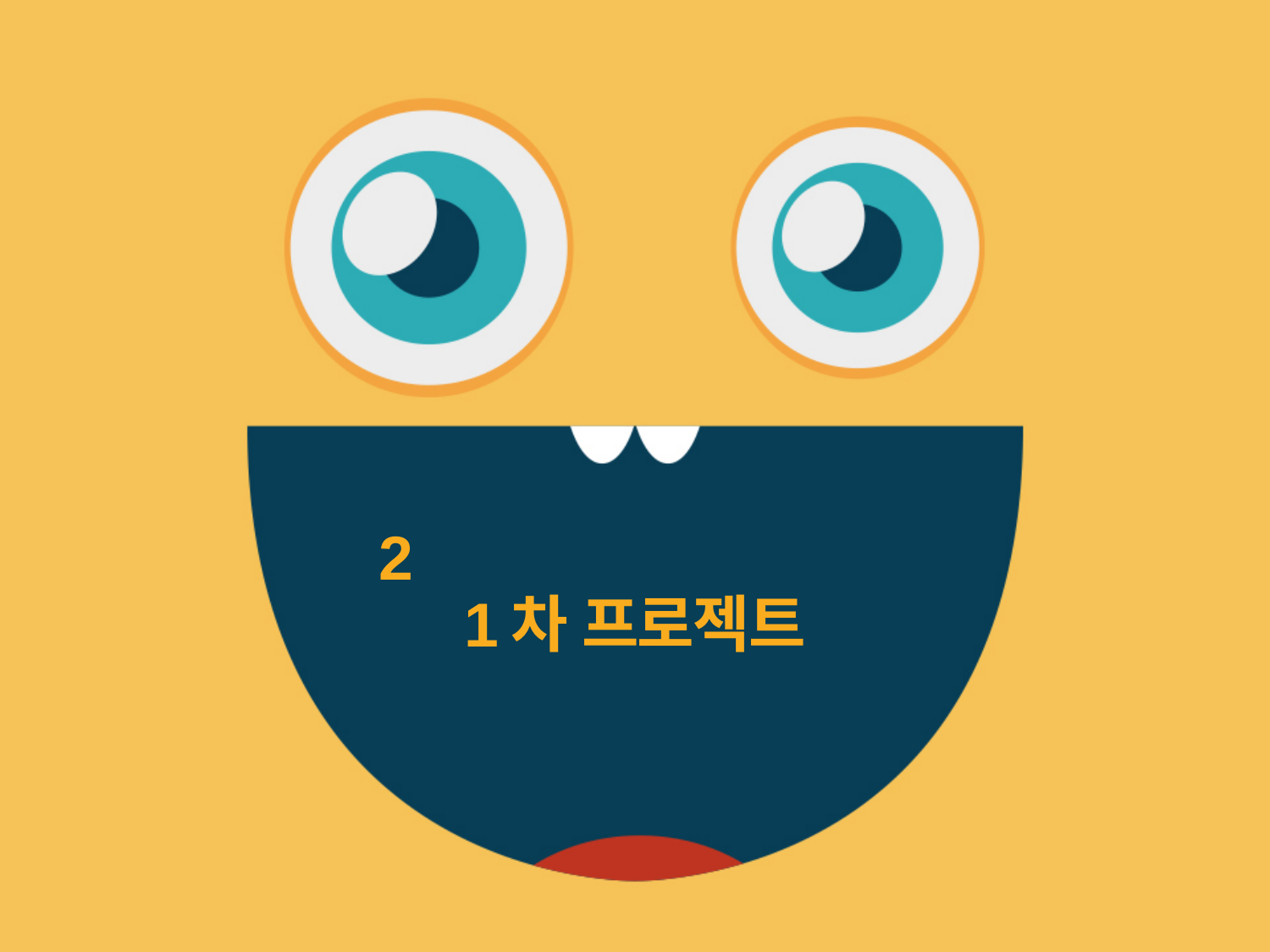

2D 게임 프로그래밍
1차 프로젝트
2015182010 김희구